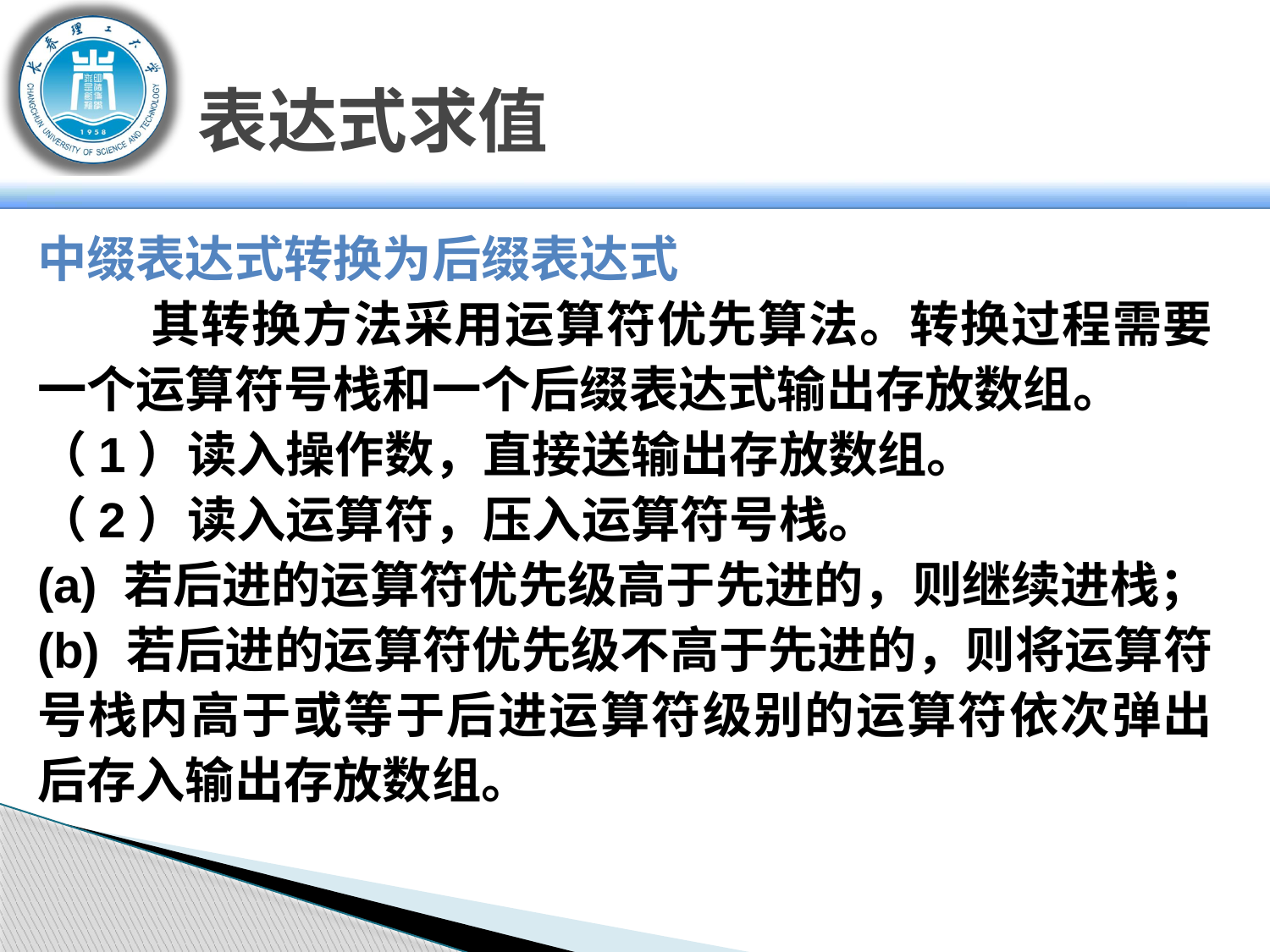

# 表达式求值
中缀表达式转换为后缀表达式
        其转换方法采用运算符优先算法。转换过程需要一个运算符号栈和一个后缀表达式输出存放数组。
（1）读入操作数，直接送输出存放数组。
（2）读入运算符，压入运算符号栈。
(a) 若后进的运算符优先级高于先进的，则继续进栈；
(b) 若后进的运算符优先级不高于先进的，则将运算符号栈内高于或等于后进运算符级别的运算符依次弹出后存入输出存放数组。